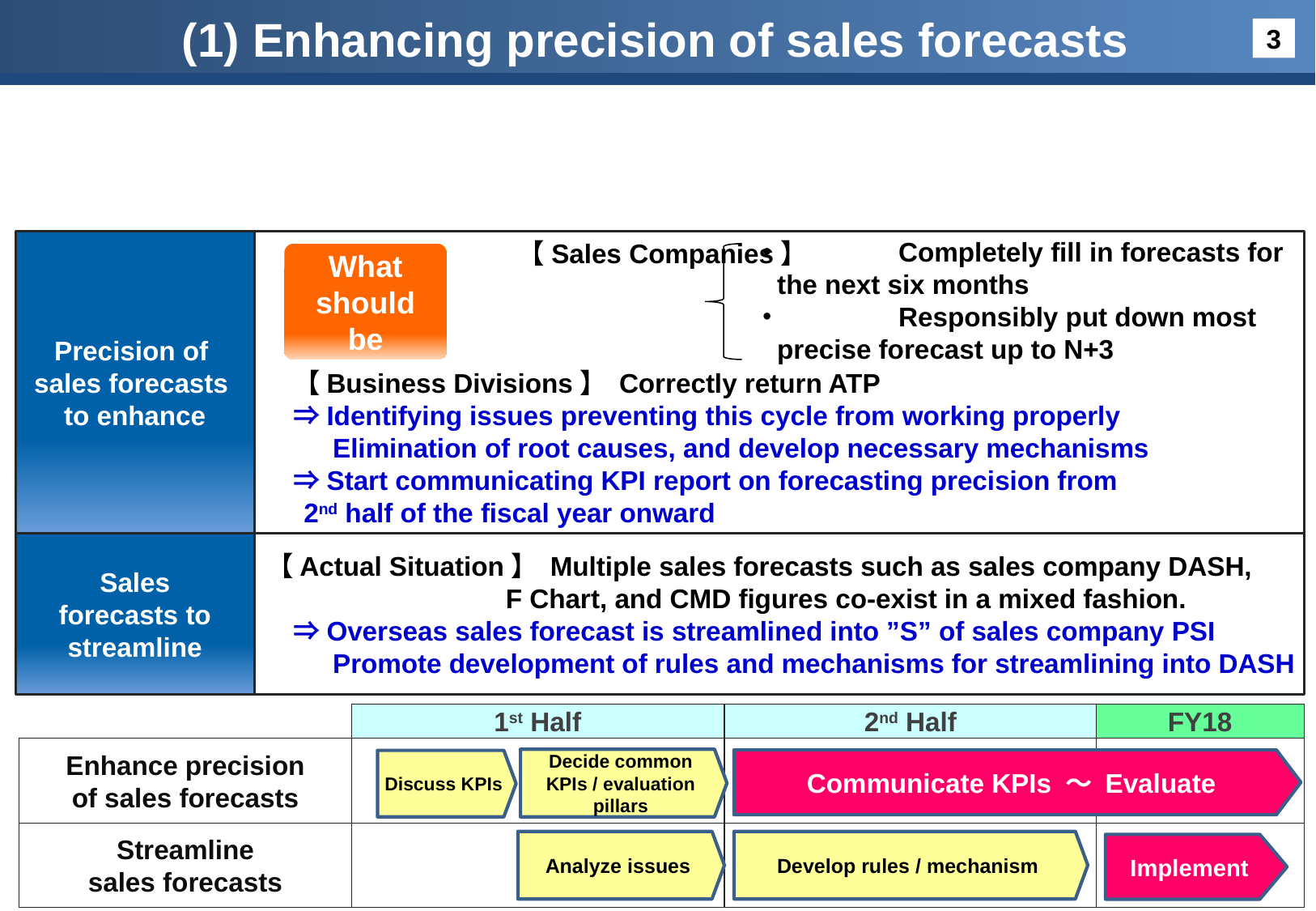

# (1) Enhancing precision of sales forecasts
3
3
Supporting the setup of infrastructure for further managerial integration of manufacturing-sales
Starting with “precision of sales forecast to enhance” and “sales forecasts to streamline”
・	Completely fill in forecasts for the next six months
・	Responsibly put down most precise forecast up to N+3

Precision of
sales forecasts
to enhance
　　　　　　　　      【Sales Companies】

　【Business Divisions】 Correctly return ATP
　⇒Identifying issues preventing this cycle from working properly
　　 Elimination of root causes, and develop necessary mechanisms
　⇒Start communicating KPI report on forecasting precision from
     2nd half of the fiscal year onward
What
should
be

Sales
forecasts to
streamline
【Actual Situation】 Multiple sales forecasts such as sales company DASH,
                                F Chart, and CMD figures co-exist in a mixed fashion.
　⇒Overseas sales forecast is streamlined into ”S” of sales company PSI
　　 Promote development of rules and mechanisms for streamlining into DASH
1st Half
2nd Half
FY18
Enhance precision
of sales forecasts

Decide common KPIs / evaluation pillars
Communicate KPIs ～ Evaluate
Discuss KPIs
Streamline
sales forecasts

Analyze issues
Develop rules / mechanism
Implement